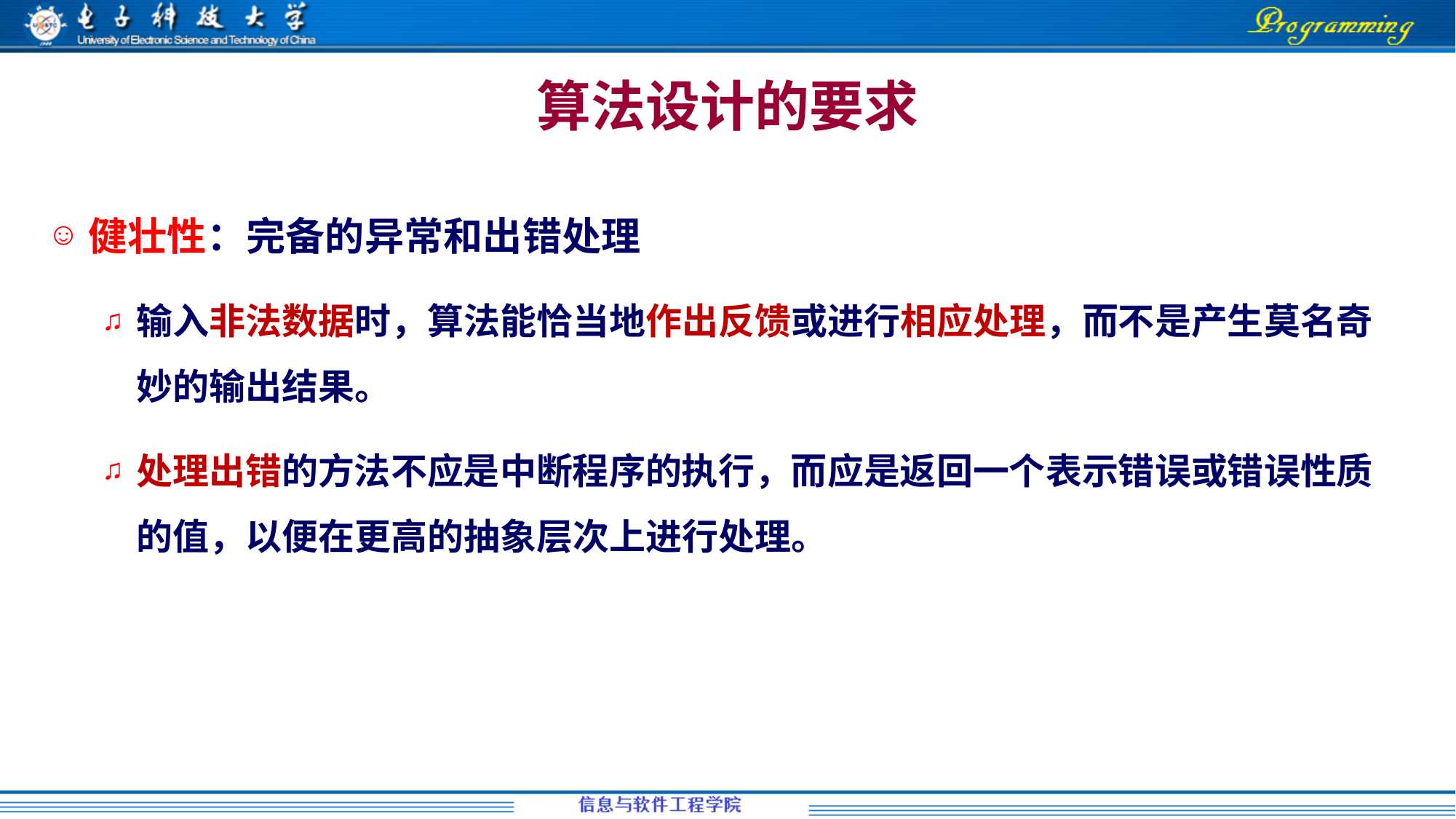

# 算法设计的要求
健壮性：完备的异常和出错处理
输入非法数据时，算法能恰当地作出反馈或进行相应处理，而不是产生莫名奇妙的输出结果。
处理出错的方法不应是中断程序的执行，而应是返回一个表示错误或错误性质的值，以便在更高的抽象层次上进行处理。